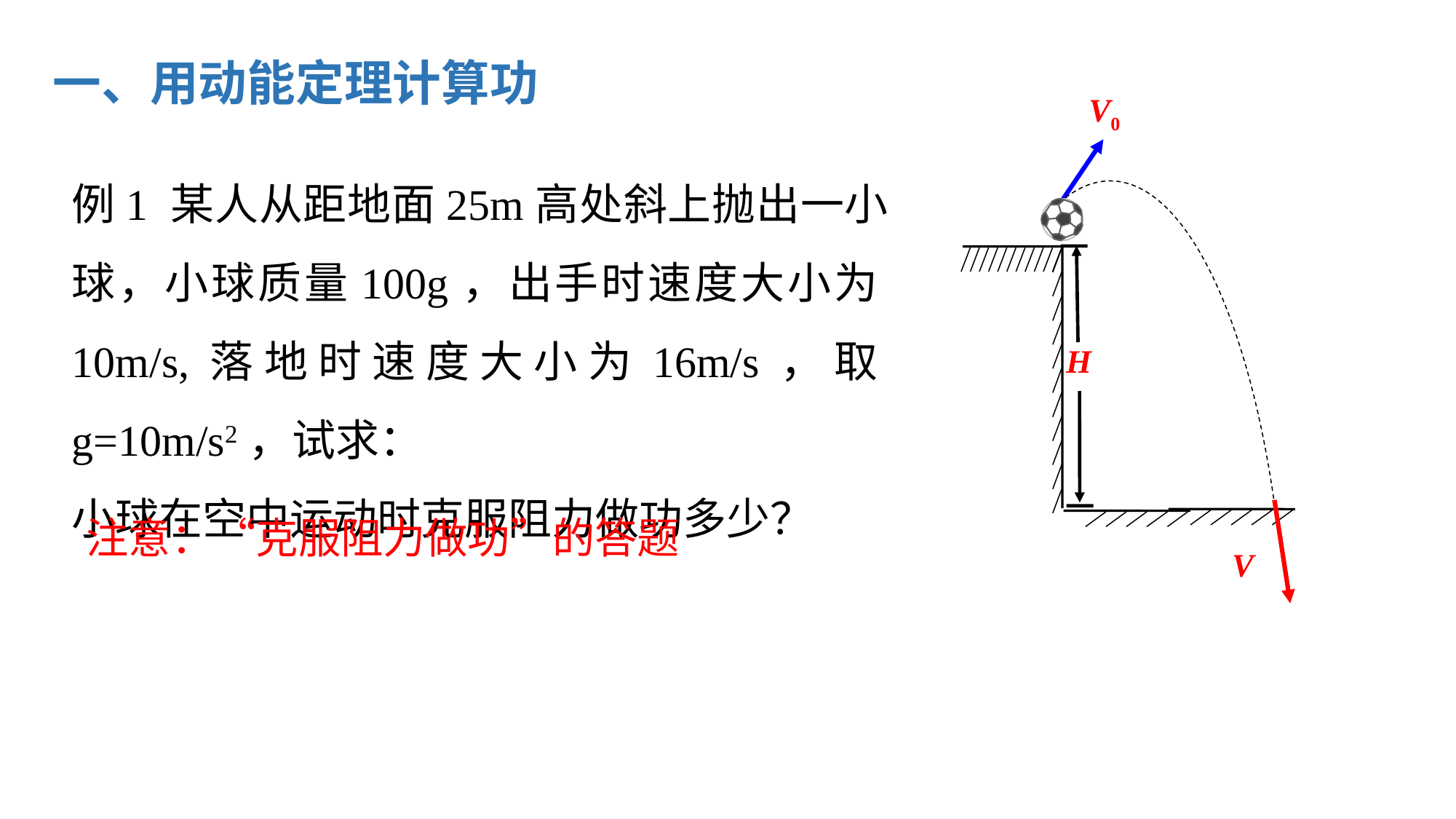

一、用动能定理计算功
V0

H

V
例1 某人从距地面25m高处斜上抛出一小球，小球质量100g，出手时速度大小为10m/s,落地时速度大小为16m/s，取g=10m/s2，试求：
小球在空中运动时克服阻力做功多少？
注意：“克服阻力做功”的答题